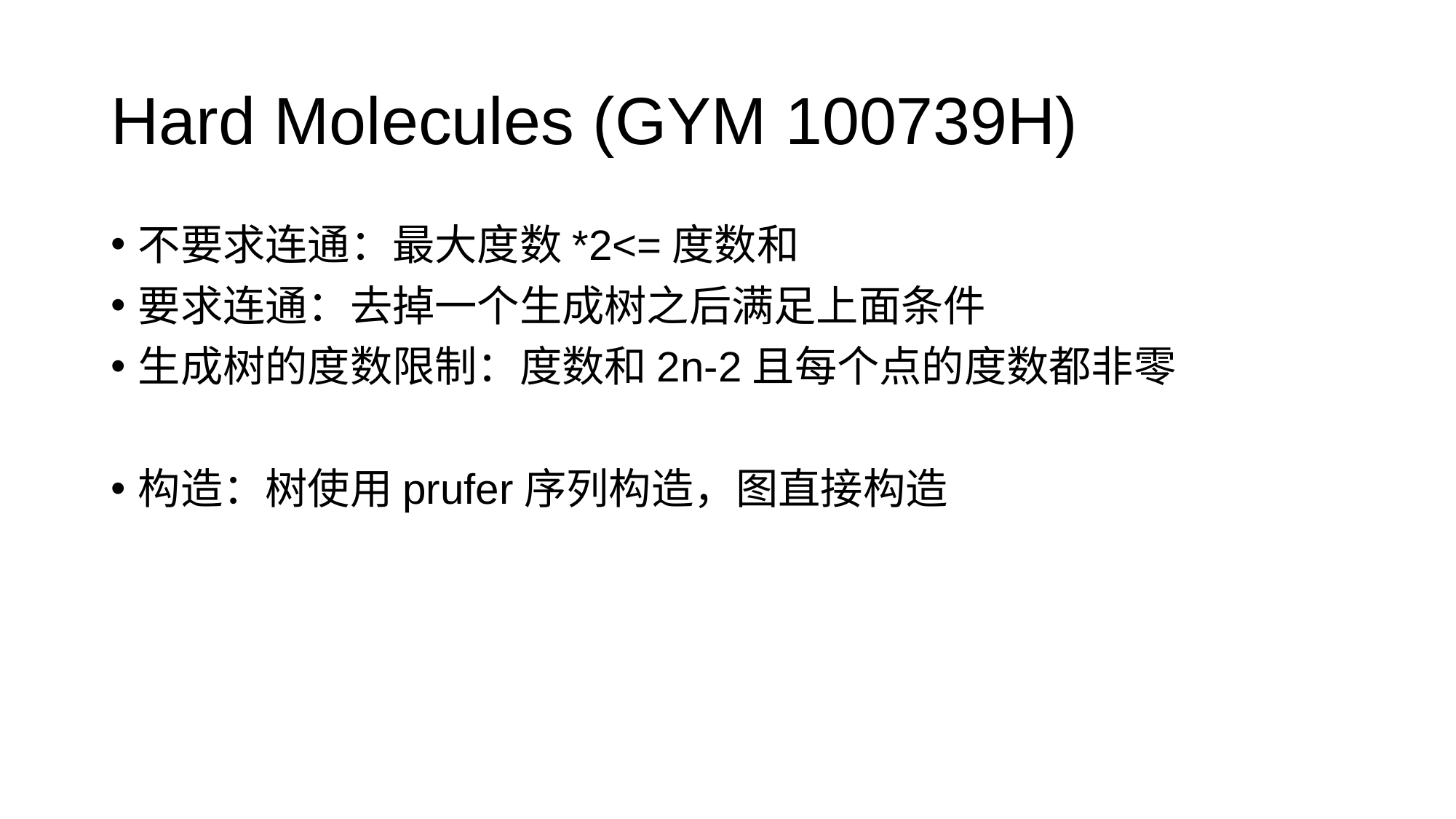

# Hard Molecules (GYM 100739H)
不要求连通：最大度数*2<=度数和
要求连通：去掉一个生成树之后满足上面条件
生成树的度数限制：度数和2n-2且每个点的度数都非零

构造：树使用prufer序列构造，图直接构造